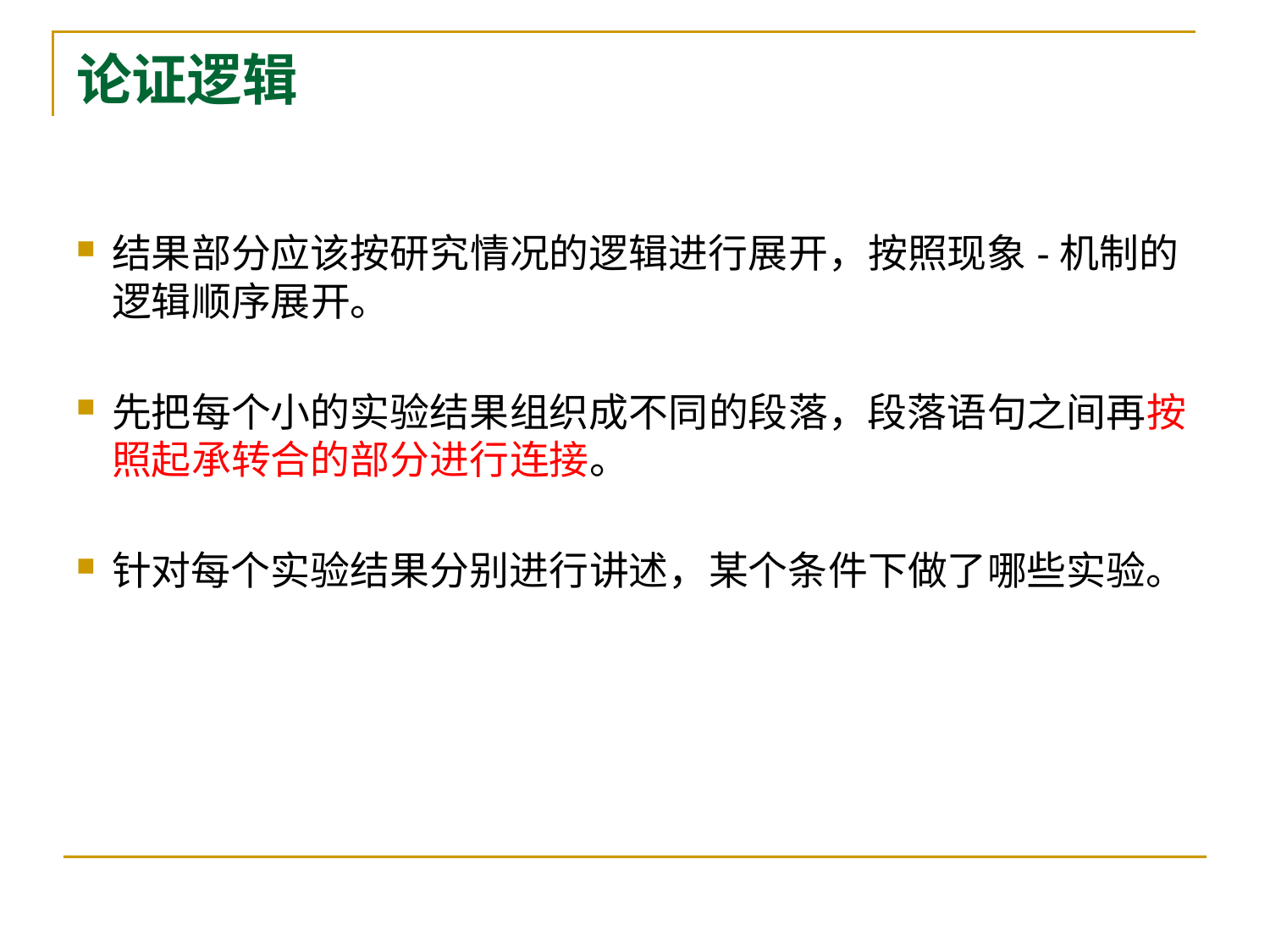

# 论证逻辑
结果部分应该按研究情况的逻辑进行展开，按照现象-机制的逻辑顺序展开。

先把每个小的实验结果组织成不同的段落，段落语句之间再按照起承转合的部分进行连接。

针对每个实验结果分别进行讲述，某个条件下做了哪些实验。